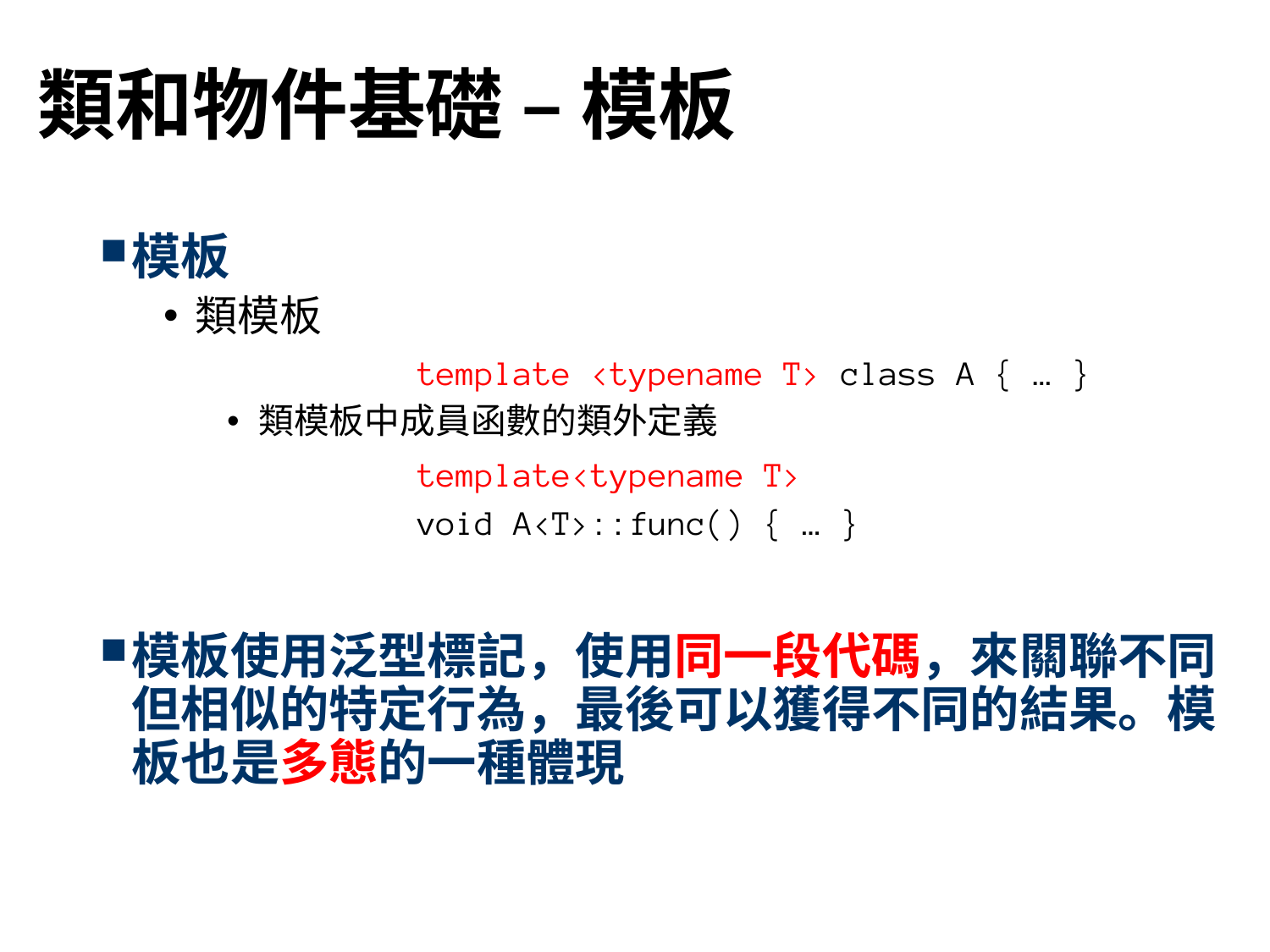

# 類和物件基礎 – 模板
模板
類模板
		template <typename T> class A { … }
類模板中成員函數的類外定義
		template<typename T>
		void A<T>::func() { … }

模板使用泛型標記，使用同一段代碼，來關聯不同但相似的特定行為，最後可以獲得不同的結果。模板也是多態的一種體現